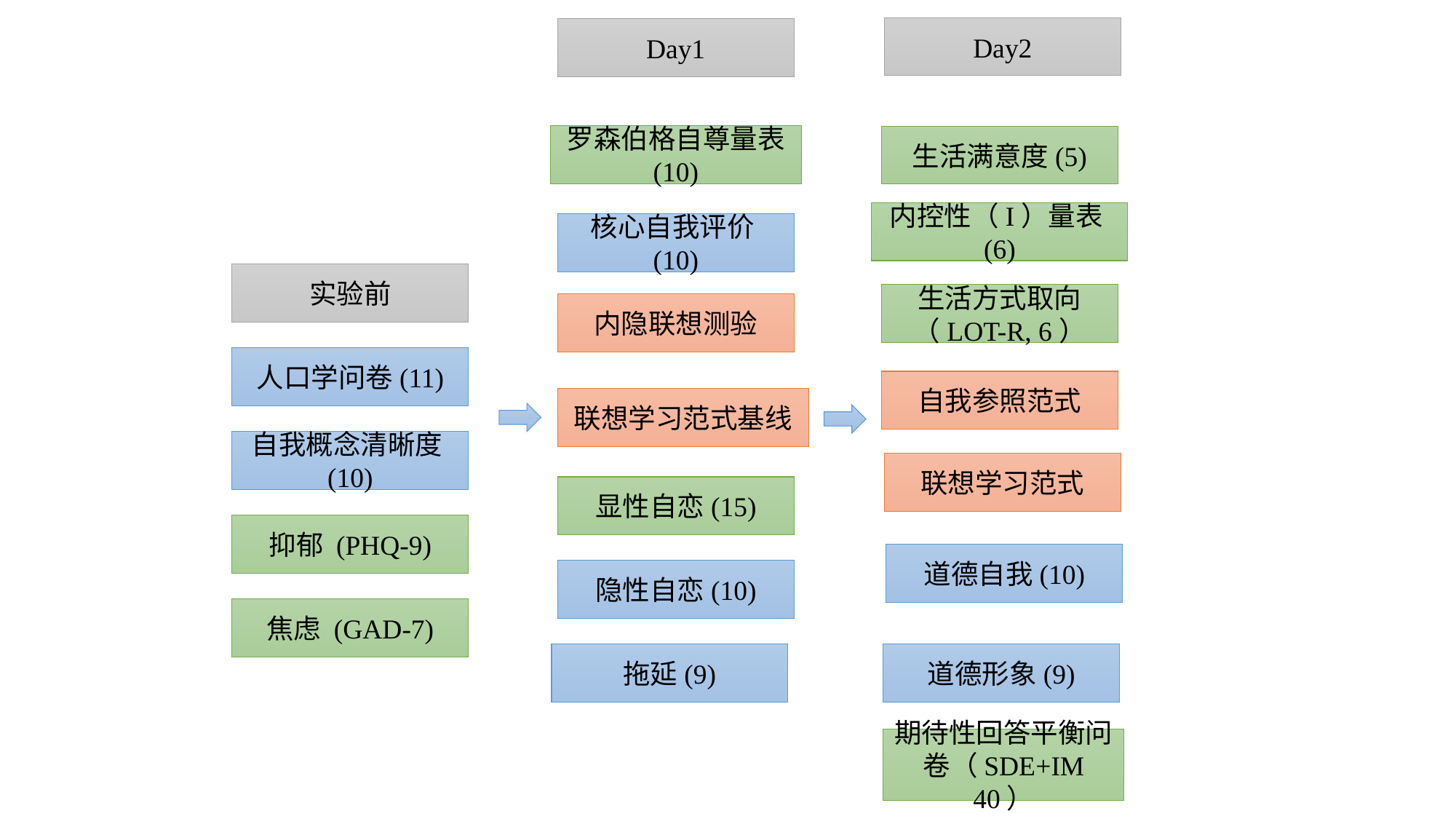

Day2
Day1
罗森伯格自尊量表 (10)
生活满意度(5)
内控性（I）量表(6)
核心自我评价(10)
实验前
生活方式取向（LOT-R, 6）
内隐联想测验
人口学问卷(11)
自我参照范式
联想学习范式基线

自我概念清晰度(10)
联想学习范式
显性自恋(15)
抑郁 (PHQ-9)
道德自我(10)
隐性自恋(10)
焦虑 (GAD-7)
拖延(9)
道德形象(9)
期待性回答平衡问卷（SDE+IM 40）